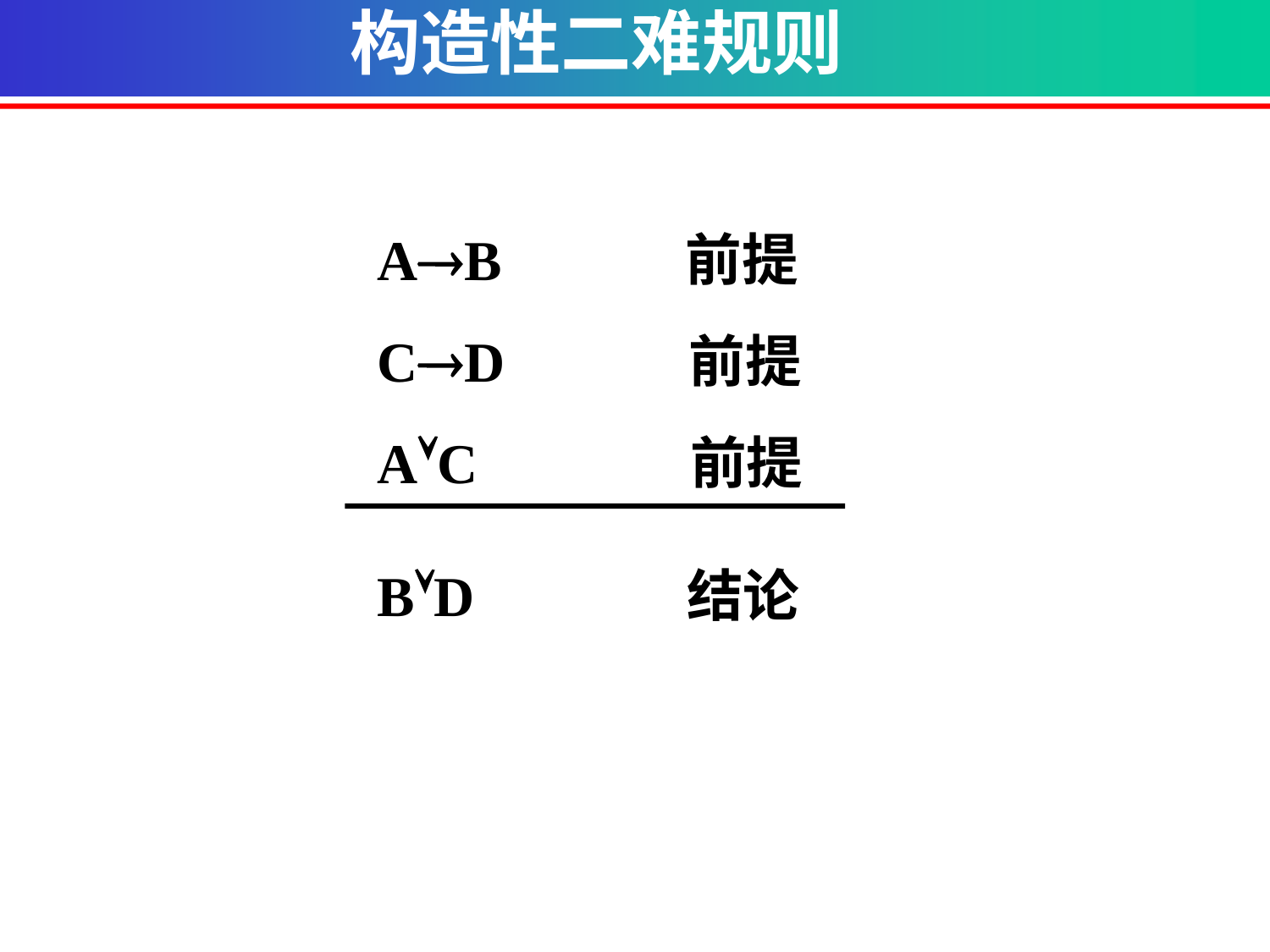

构造性二难规则

A→B            前提
C→D            前提
A∨C              前提
B∨D              结论